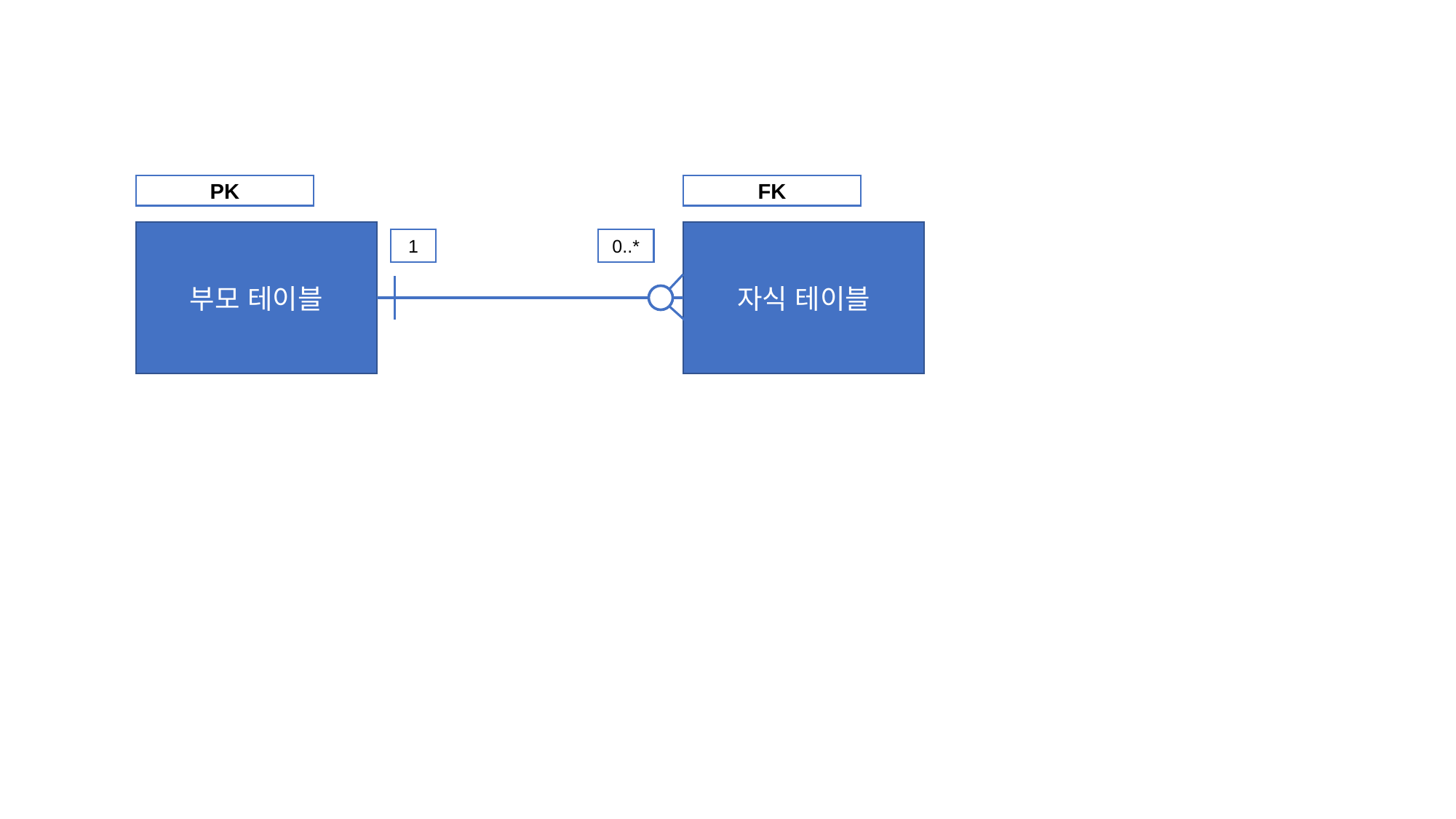

PK
FK
부모 테이블
자식 테이블
1
0..*